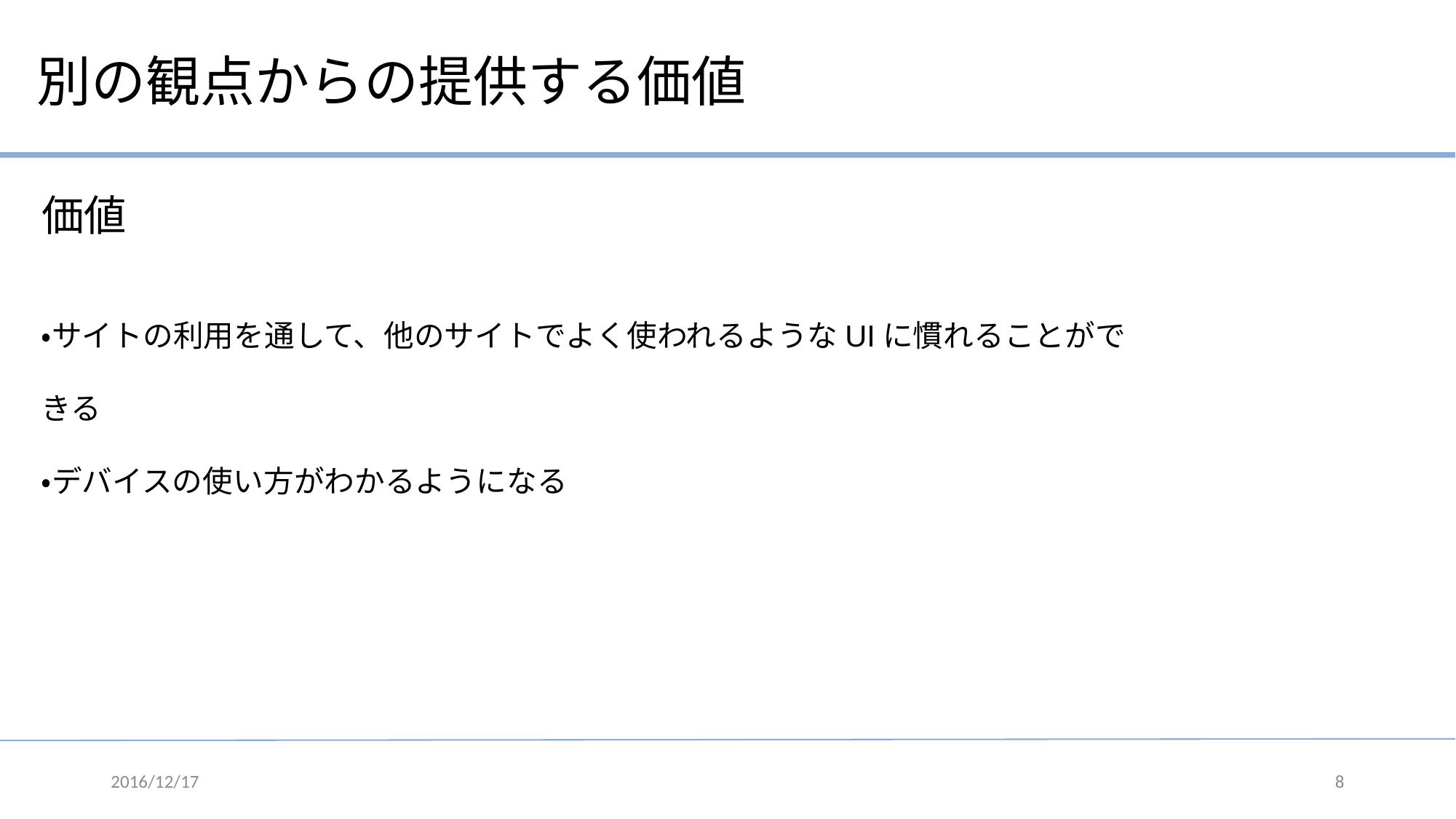

別の観点からの提供する価値

価値
・サイトの利用を通して、他のサイトでよく使われるようなUIに慣れることができる
・デバイスの使い方がわかるようになる
2016/12/17
8